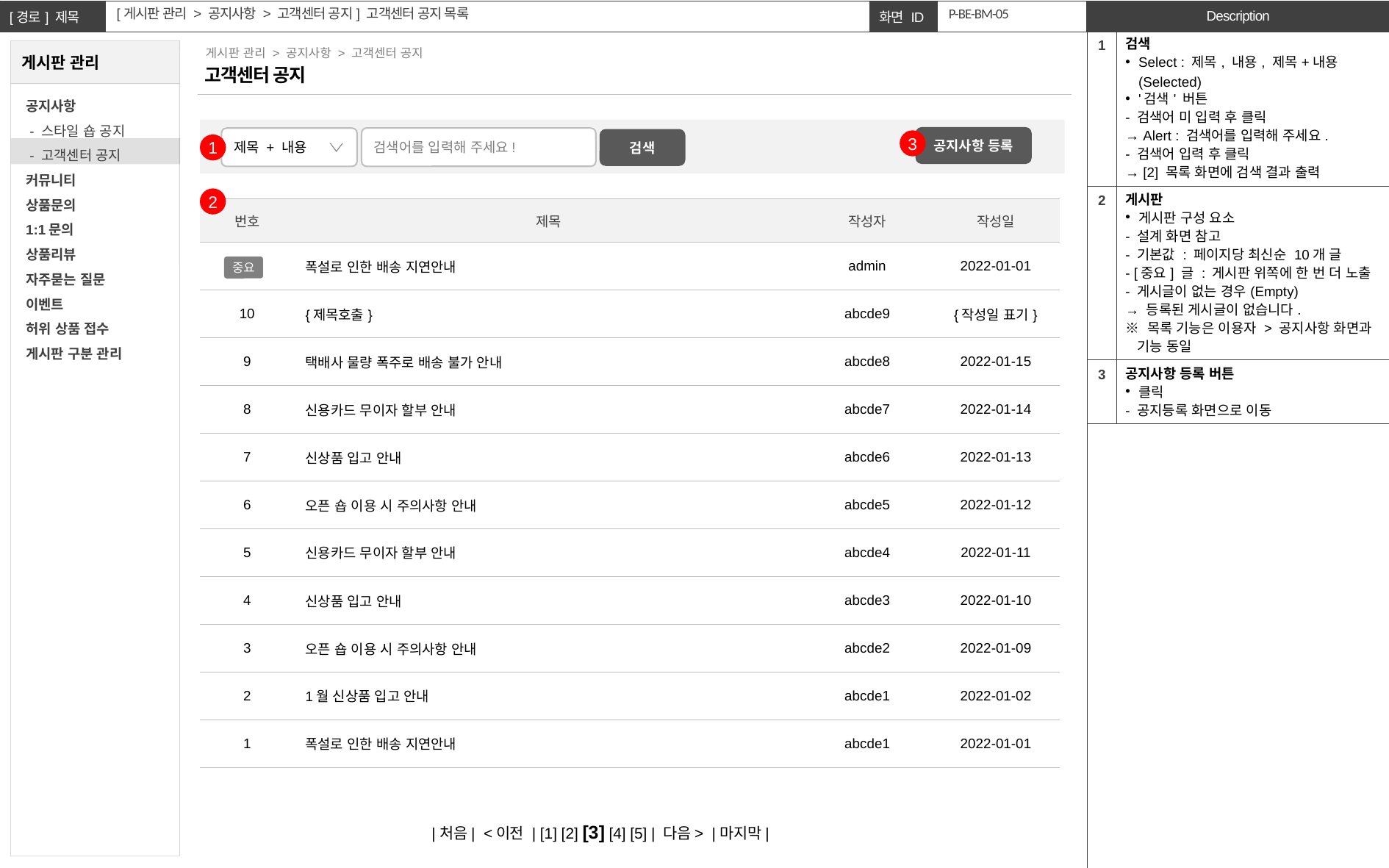

[게시판 관리 > 공지사항 > 고객센터 공지] 고객센터 공지 목록
# P-BE-BM-05
| 1 | 검색 Select : 제목, 내용, 제목+내용(Selected) '검색' 버튼 - 검색어 미 입력 후 클릭 → Alert : 검색어를 입력해 주세요. - 검색어 입력 후 클릭 → [2] 목록 화면에 검색 결과 출력 |
| --- | --- |
| 2 | 게시판 게시판 구성 요소 - 설계 화면 참고 - 기본값 : 페이지당 최신순 10개 글 - [중요] 글 : 게시판 위쪽에 한 번 더 노출 - 게시글이 없는 경우(Empty) → 등록된 게시글이 없습니다. ※ 목록 기능은 이용자 > 공지사항 화면과 기능 동일 |
| 3 | 공지사항 등록 버튼 클릭 - 공지등록 화면으로 이동 |
|  |  |
게시판 관리 > 공지사항 > 고객센터 공지
고객센터 공지

공지사항 등록
검색어를 입력해 주세요!
제목 + 내용
검색
3
1

2
| 번호 | 제목 | 작성자 | 작성일 |
| --- | --- | --- | --- |
|  | 폭설로 인한 배송 지연안내 | admin | 2022-01-01 |
| 10 | {제목호출} | abcde9 | {작성일 표기} |
| 9 | 택배사 물량 폭주로 배송 불가 안내 | abcde8 | 2022-01-15 |
| 8 | 신용카드 무이자 할부 안내 | abcde7 | 2022-01-14 |
| 7 | 신상품 입고 안내 | abcde6 | 2022-01-13 |
| 6 | 오픈 숍 이용 시 주의사항 안내 | abcde5 | 2022-01-12 |
| 5 | 신용카드 무이자 할부 안내 | abcde4 | 2022-01-11 |
| 4 | 신상품 입고 안내 | abcde3 | 2022-01-10 |
| 3 | 오픈 숍 이용 시 주의사항 안내 | abcde2 | 2022-01-09 |
| 2 | 1월 신상품 입고 안내 | abcde1 | 2022-01-02 |
| 1 | 폭설로 인한 배송 지연안내 | abcde1 | 2022-01-01 |
중요
|처음|  <이전 | [1] [2] [3] [4] [5] | 다음>  |마지막|